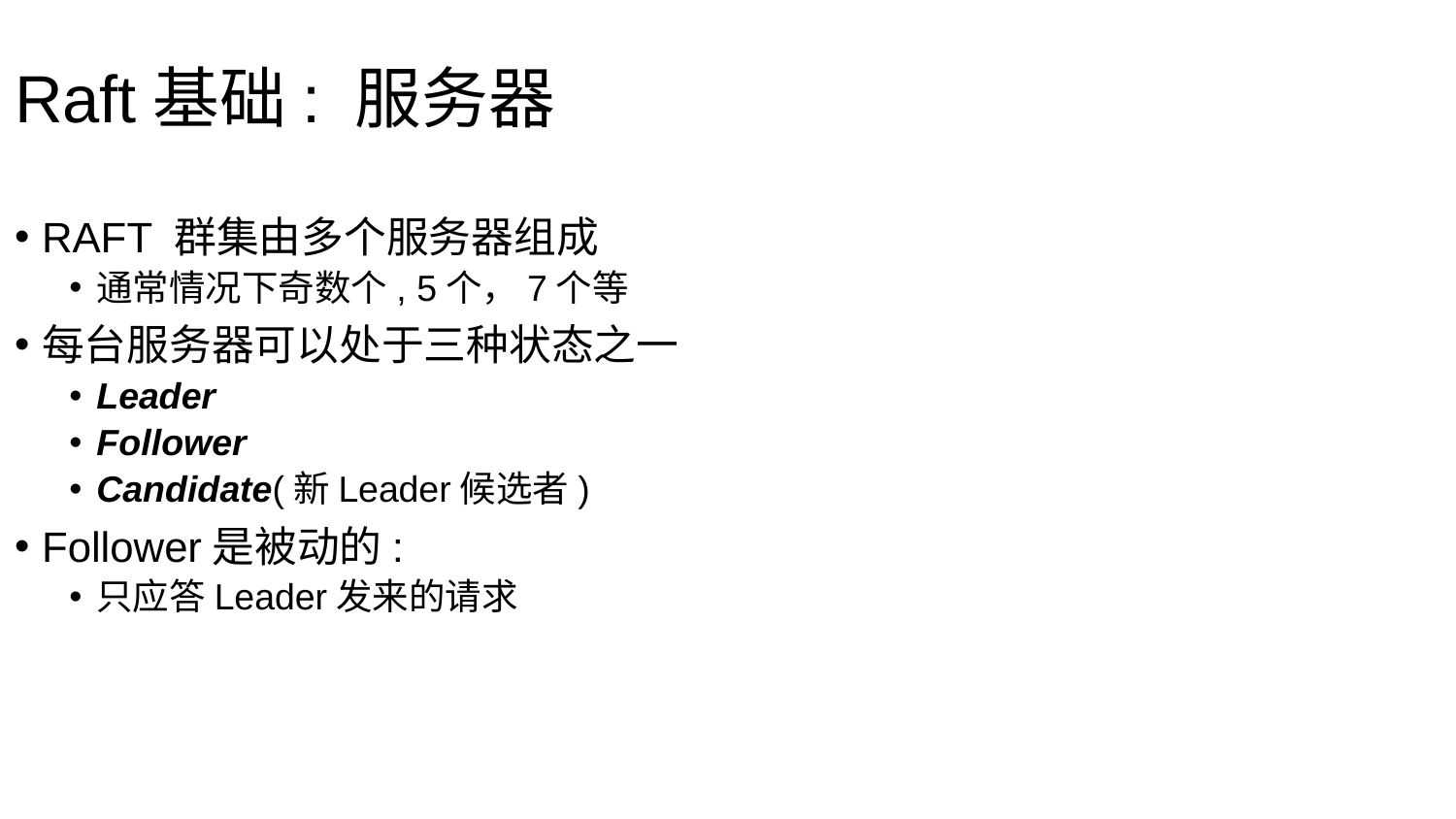

Raft基础: 服务器
RAFT 群集由多个服务器组成
通常情况下奇数个, 5个，7个等
每台服务器可以处于三种状态之一
Leader
Follower
Candidate(新Leader候选者)
Follower是被动的:
只应答Leader发来的请求